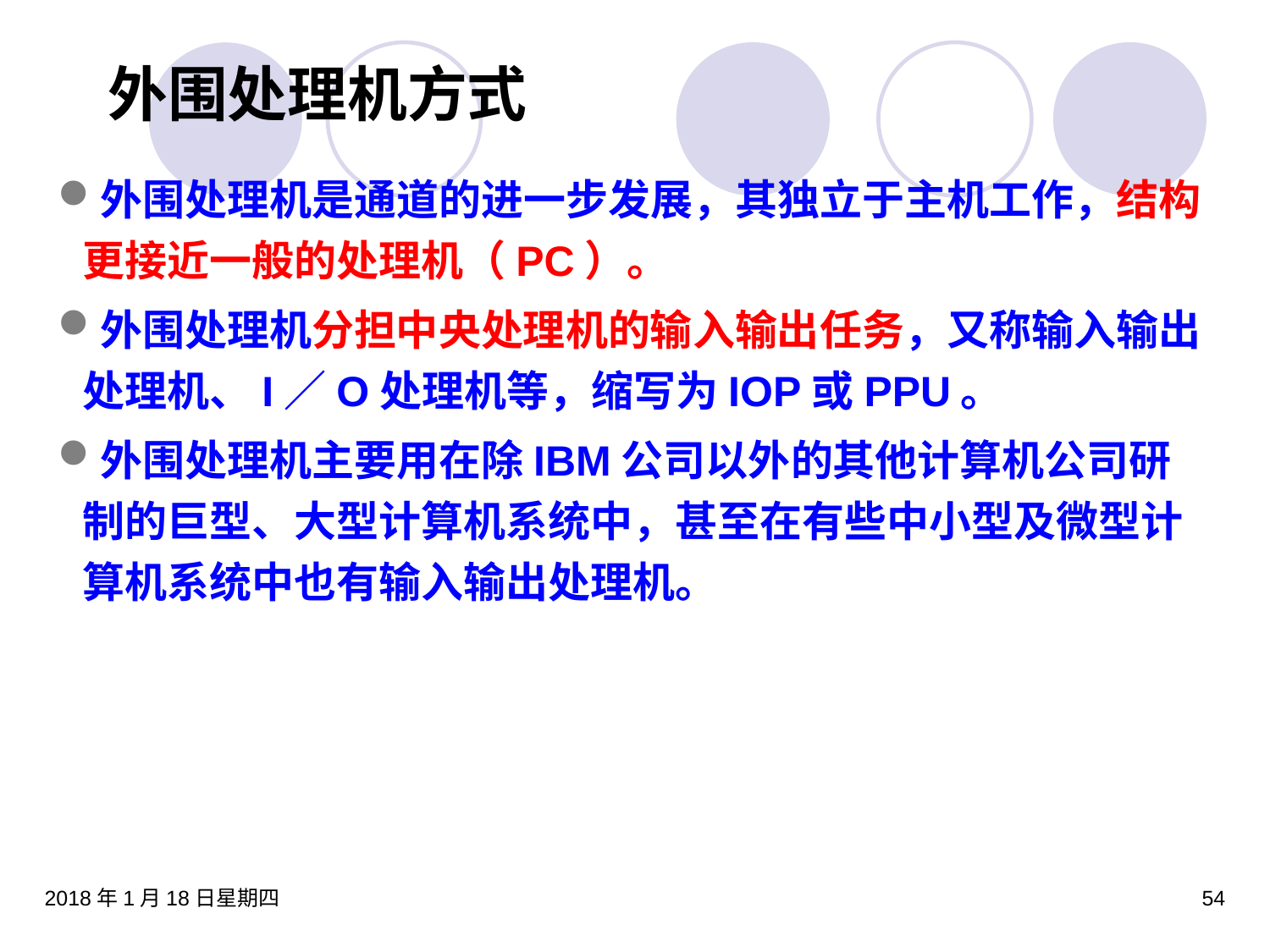

# 外围处理机方式
外围处理机是通道的进一步发展，其独立于主机工作，结构更接近一般的处理机（PC）。
外围处理机分担中央处理机的输入输出任务，又称输入输出处理机、I／O处理机等，缩写为IOP或PPU。
外围处理机主要用在除IBM公司以外的其他计算机公司研制的巨型、大型计算机系统中，甚至在有些中小型及微型计算机系统中也有输入输出处理机。
2018年1月18日星期四
54